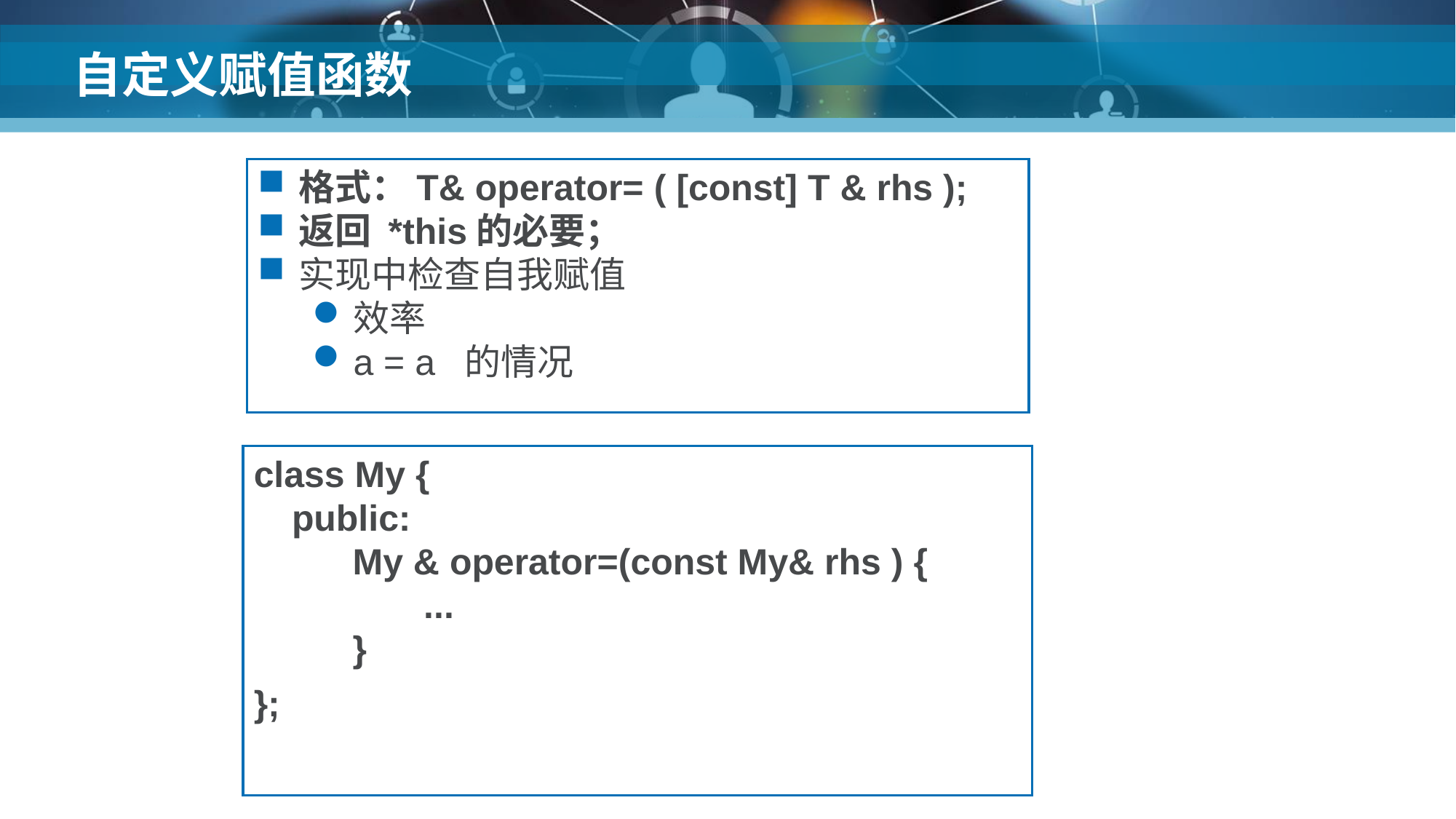

# 自定义赋值函数
格式：T& operator= ( [const] T & rhs );
返回 *this的必要；
实现中检查自我赋值
效率
a = a  的情况

class My {
public:
      My & operator=(const My& rhs ) {
             ...
      }
};